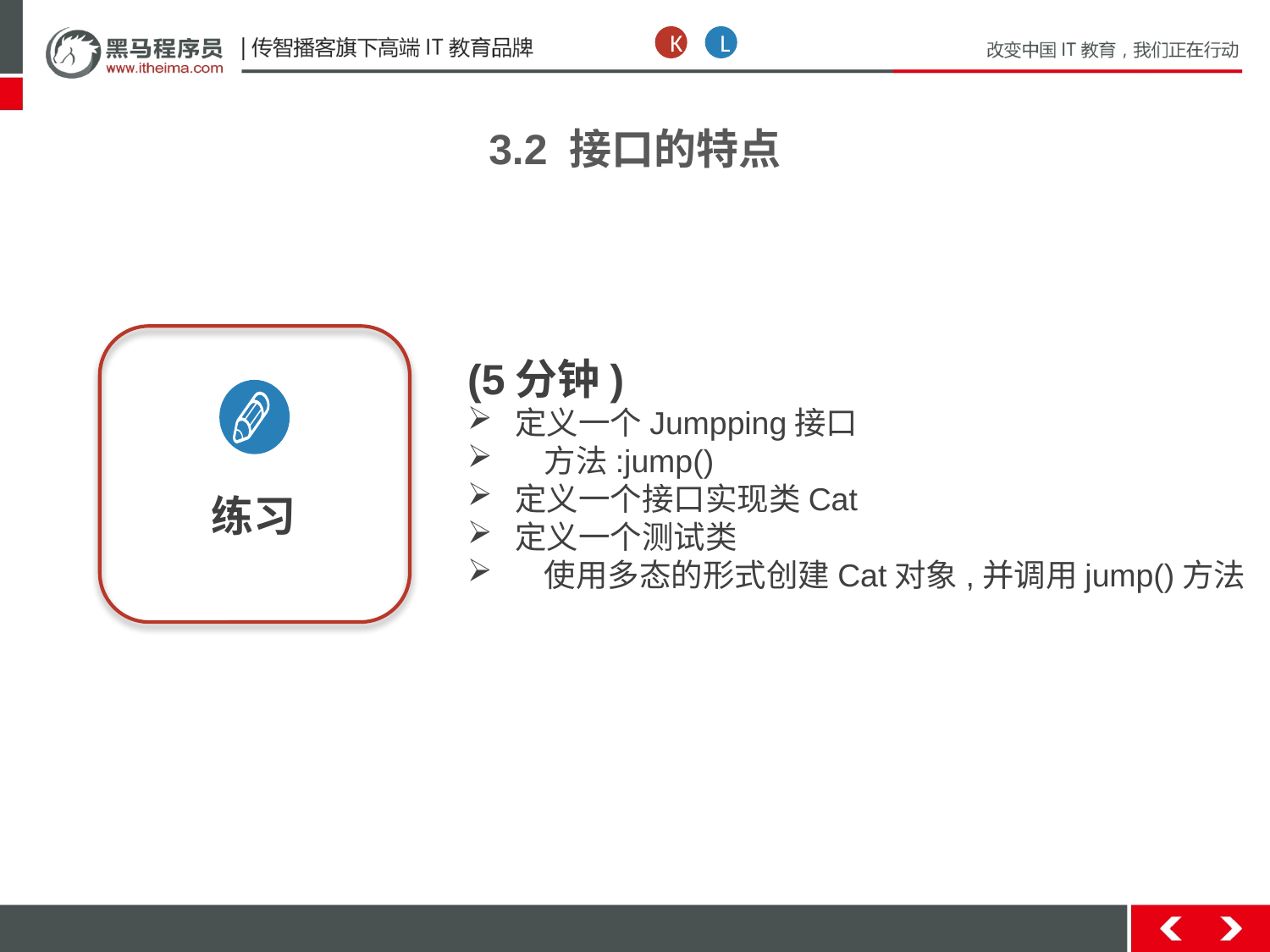

K
L
3.2 接口的特点

练习
(5分钟)
定义一个Jumpping接口
   方法:jump()
定义一个接口实现类Cat
定义一个测试类
   使用多态的形式创建Cat对象,并调用jump()方法